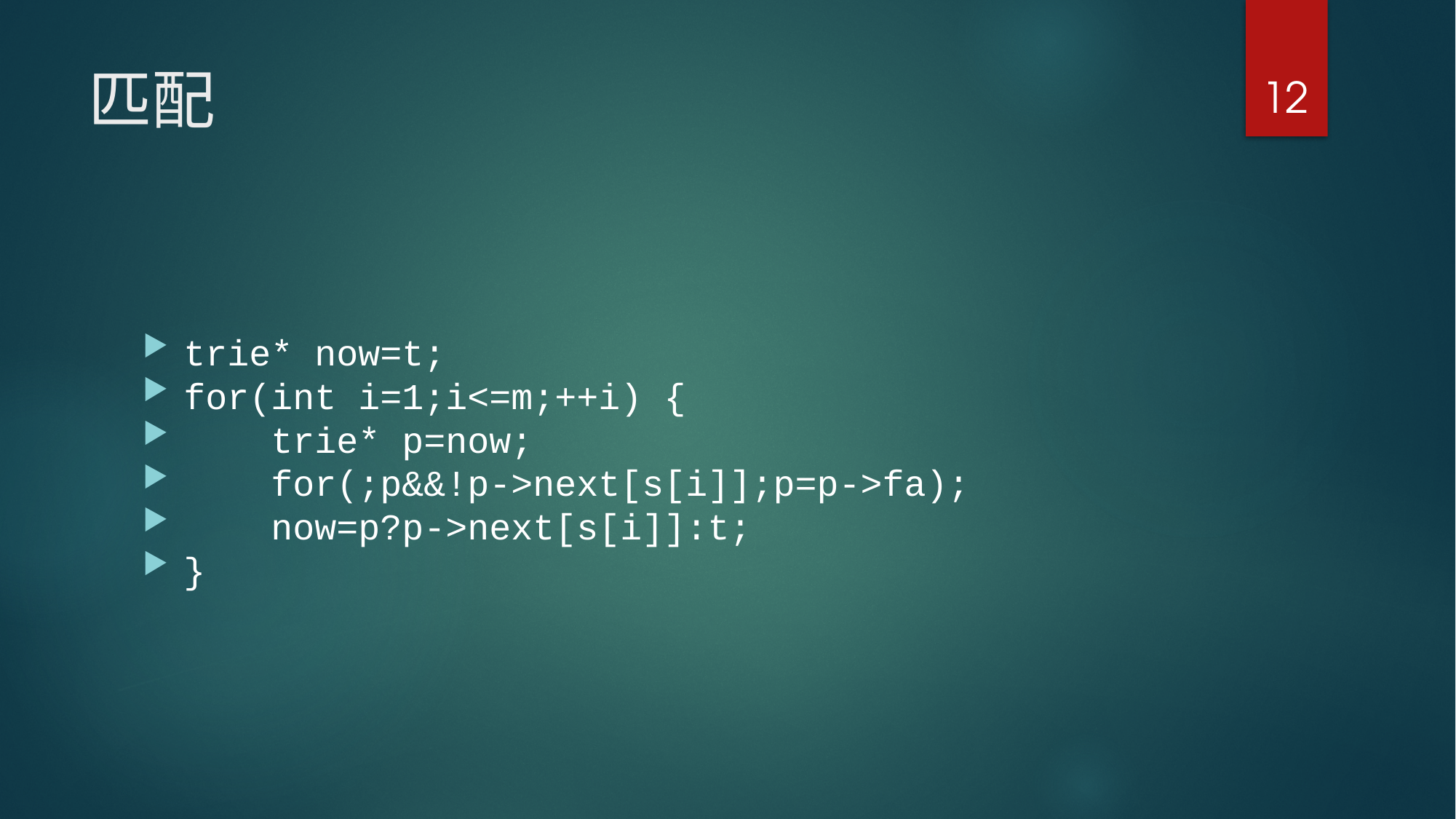

12
# 匹配
trie* now=t;
for(int i=1;i<=m;++i) {
    trie* p=now;
    for(;p&&!p->next[s[i]];p=p->fa);
    now=p?p->next[s[i]]:t;
}